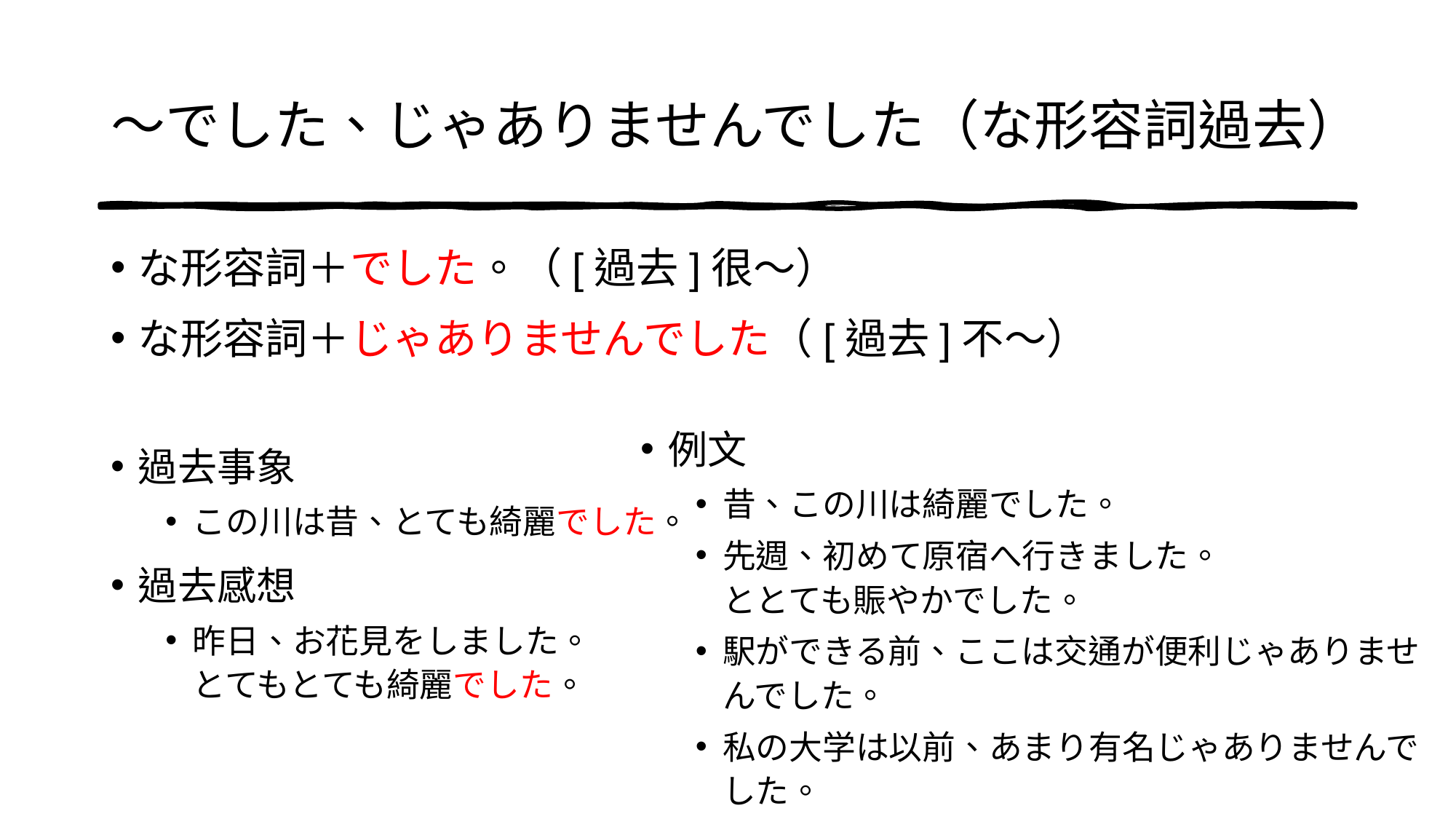

# 〜でした、じゃありませんでした（な形容詞過去）
な形容詞＋でした。（[過去]很〜）
な形容詞＋じゃありませんでした（[過去]不〜）

過去事象
この川は昔、とても綺麗でした。
過去感想
昨日、お花見をしました。
とてもとても綺麗でした。

例文
昔、この川は綺麗でした。
先週、初めて原宿へ行きました。
ととても賑やかでした。
駅ができる前、ここは交通が便利じゃありませんでした。
私の大学は以前、あまり有名じゃありませんでした。